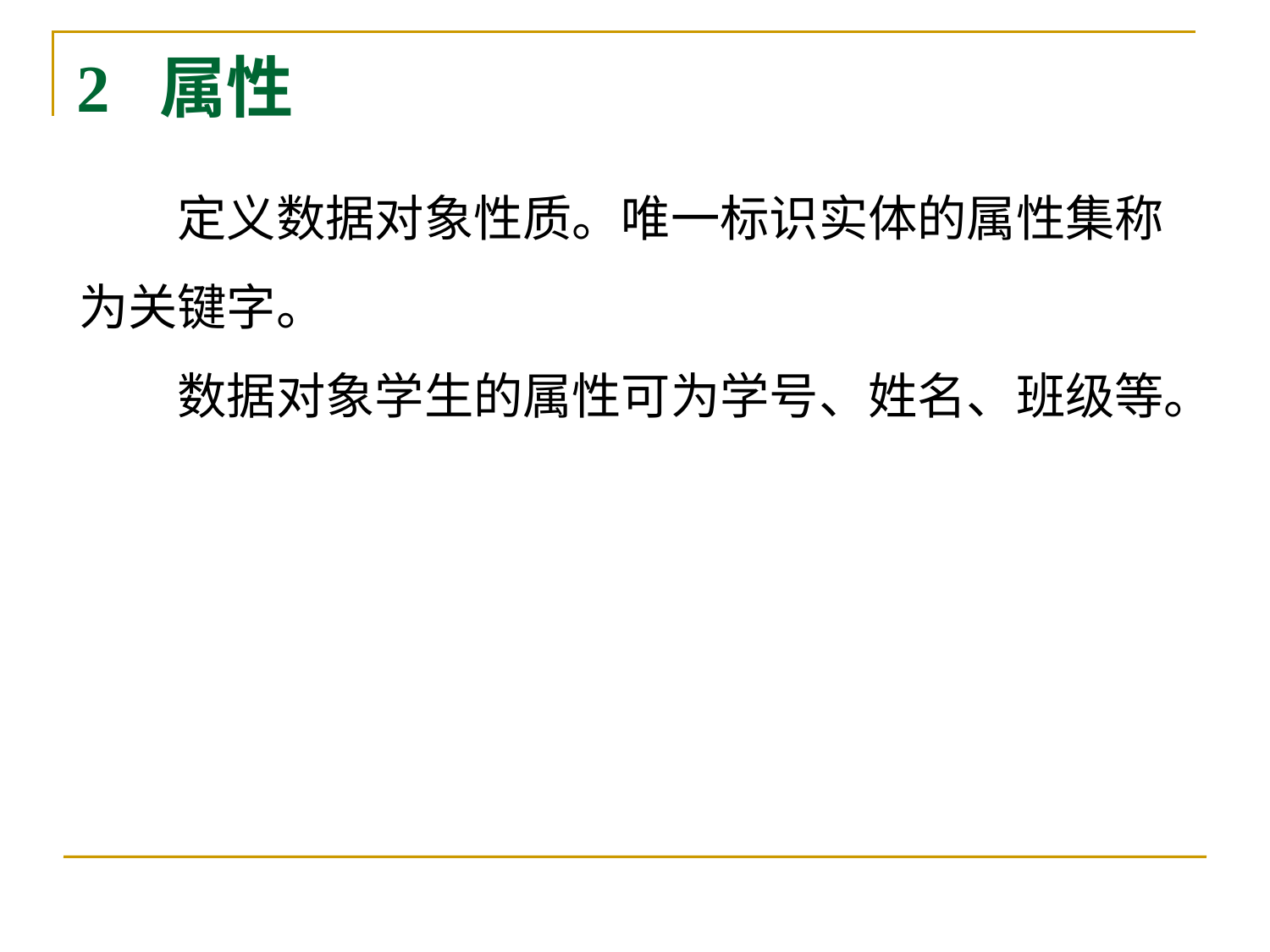

# 2  属性
定义数据对象性质。唯一标识实体的属性集称为关键字。
数据对象学生的属性可为学号、姓名、班级等。